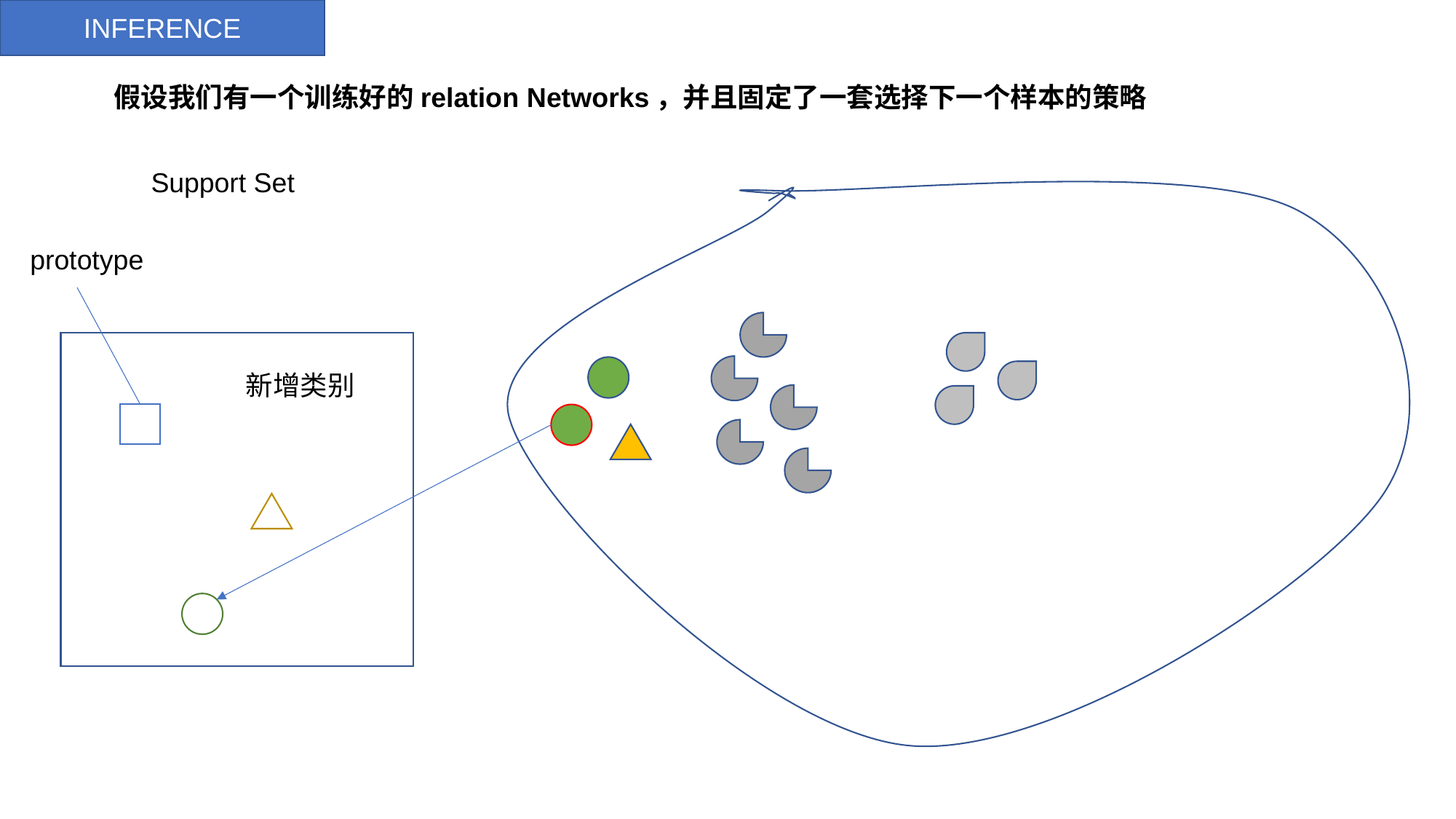

INFERENCE
假设我们有一个训练好的relation Networks，并且固定了一套选择下一个样本的策略
Support Set

prototype

新增类别